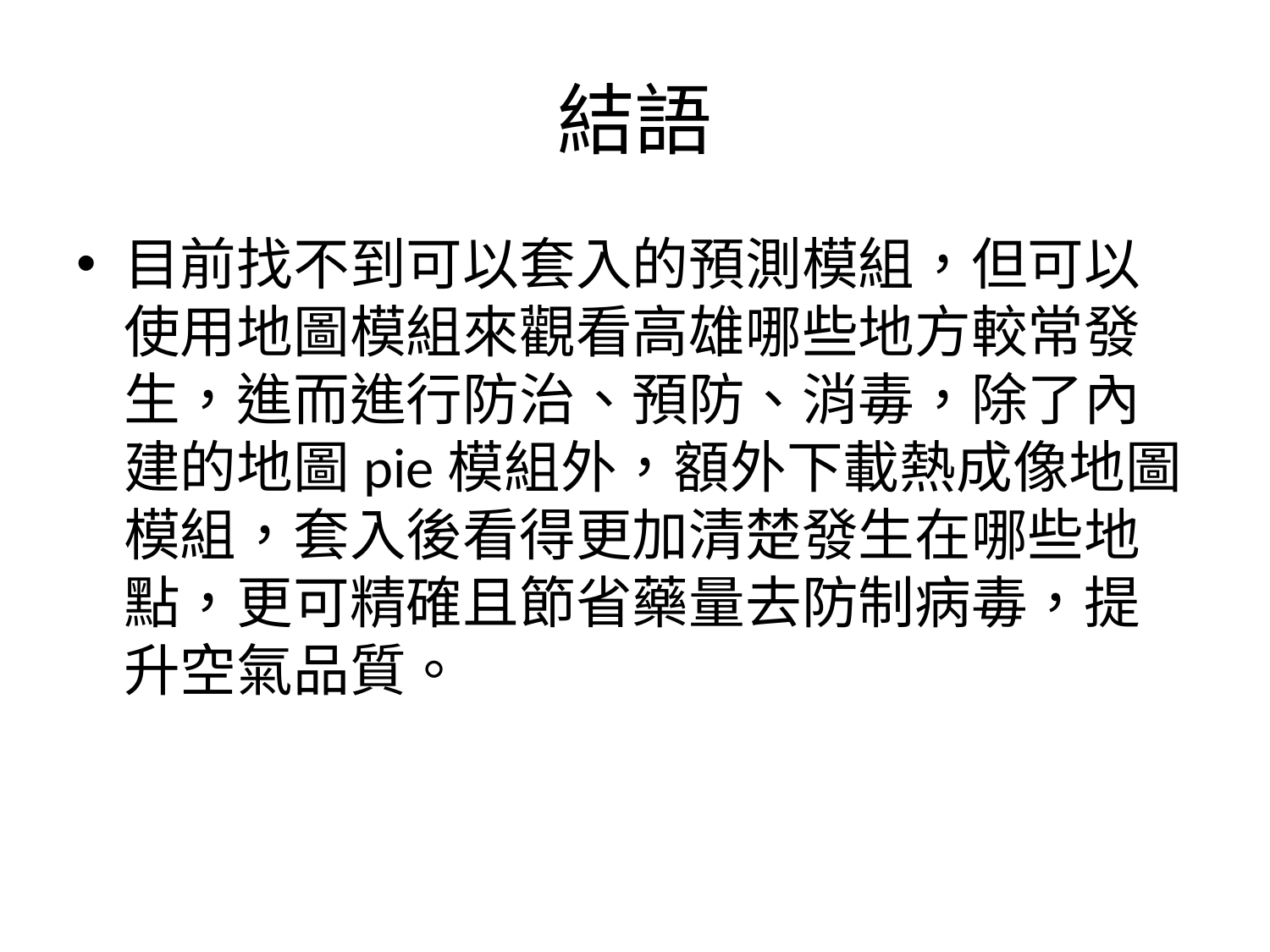

# 結語
目前找不到可以套入的預測模組，但可以使用地圖模組來觀看高雄哪些地方較常發生，進而進行防治、預防、消毒，除了內建的地圖pie模組外，額外下載熱成像地圖模組，套入後看得更加清楚發生在哪些地點，更可精確且節省藥量去防制病毒，提升空氣品質。